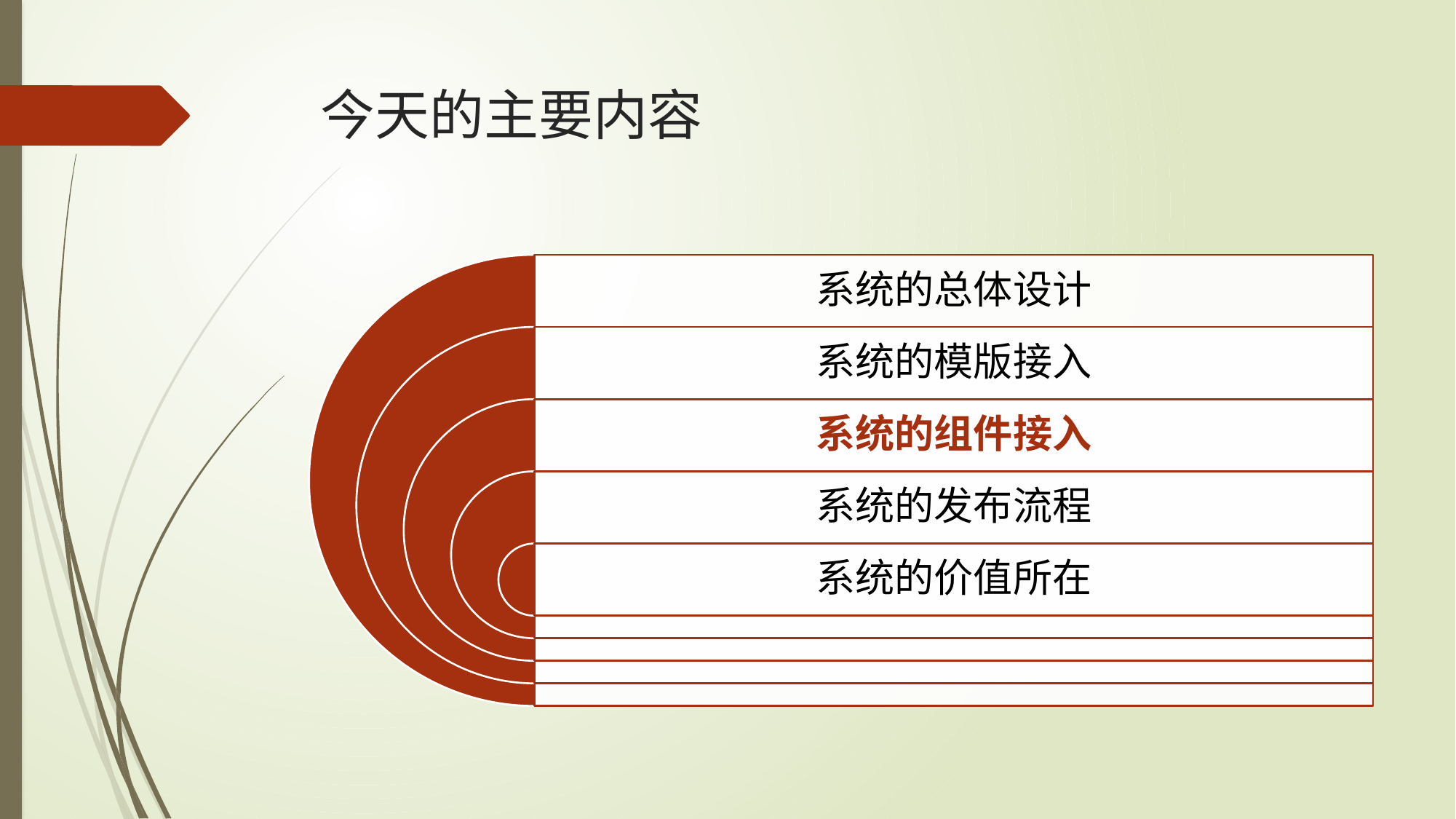

# 今天的主要内容
系统的总体设计
系统的模版接入
系统的组件接入
系统的发布流程
系统的价值所在